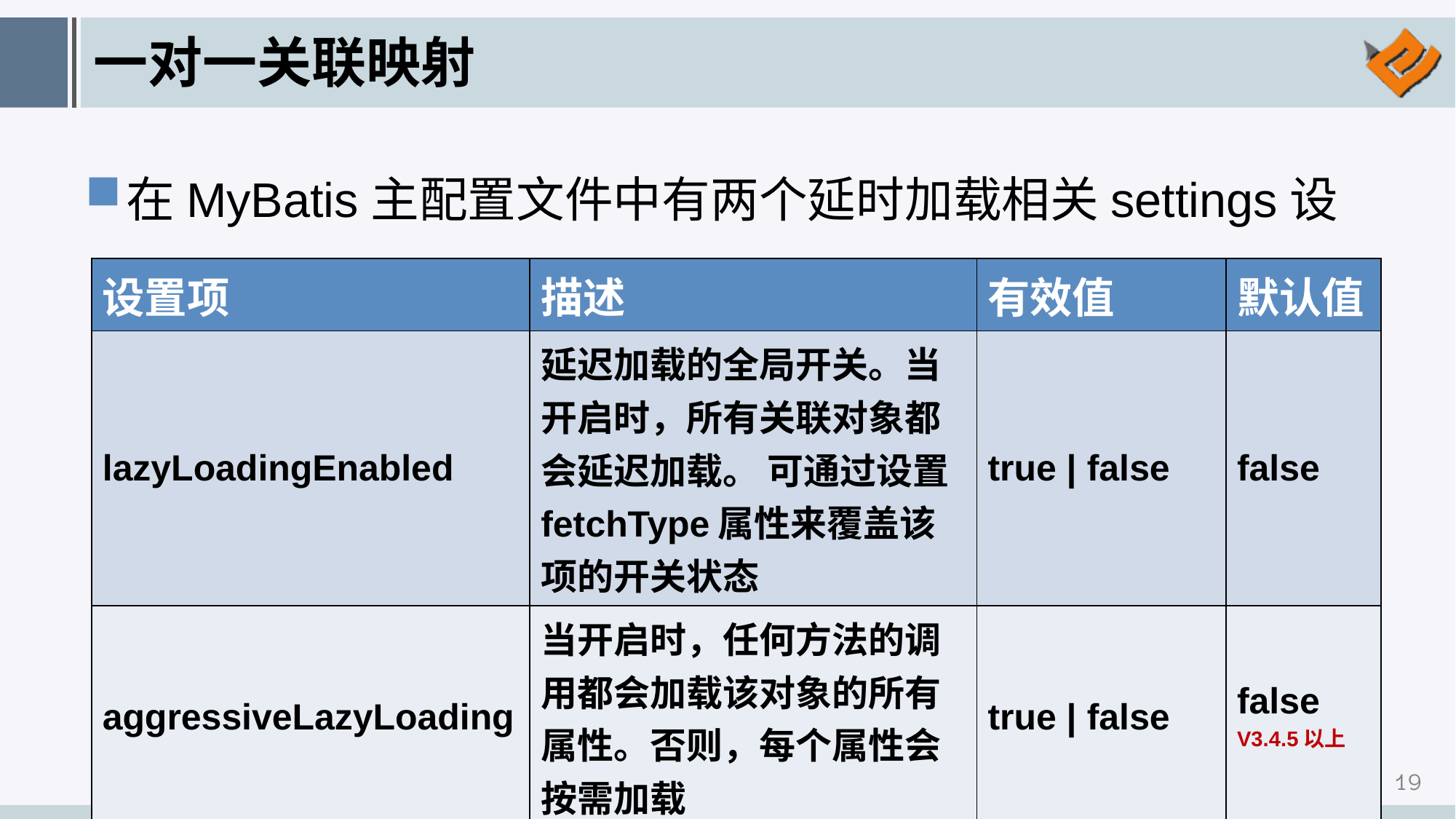

# 一对一关联映射
在MyBatis主配置文件中有两个延时加载相关settings设置
| 设置项 | 描述 | 有效值 | 默认值 |
| --- | --- | --- | --- |
| lazyLoadingEnabled | 延迟加载的全局开关。当开启时，所有关联对象都会延迟加载。 可通过设置fetchType属性来覆盖该项的开关状态 | true | false | false |
| aggressiveLazyLoading | 当开启时，任何方法的调用都会加载该对象的所有属性。否则，每个属性会按需加载 | true | false | false V3.4.5以上 |